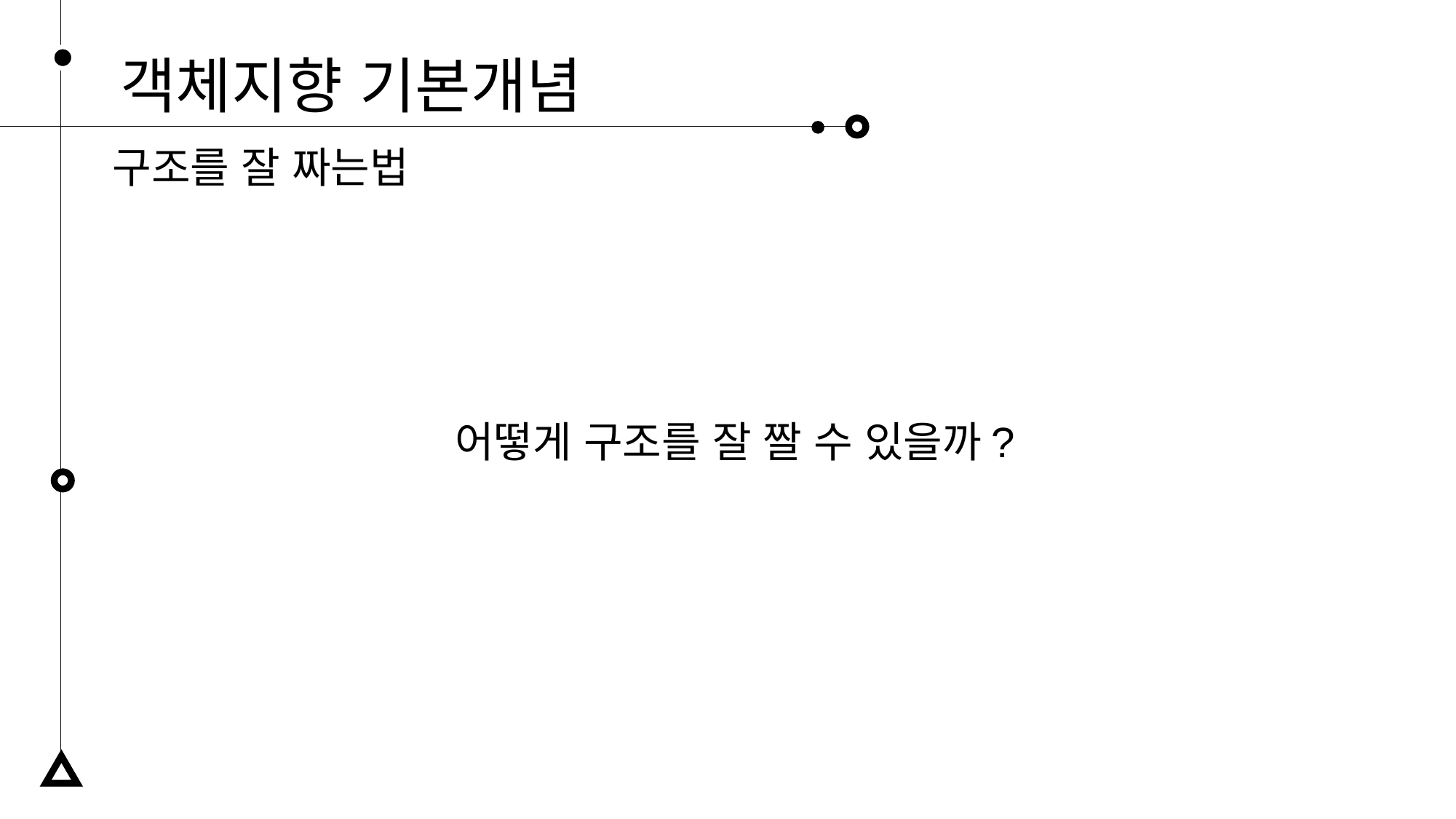

객체지향 기본개념
구조를 잘 짜는법
어떻게 구조를 잘 짤 수 있을까?